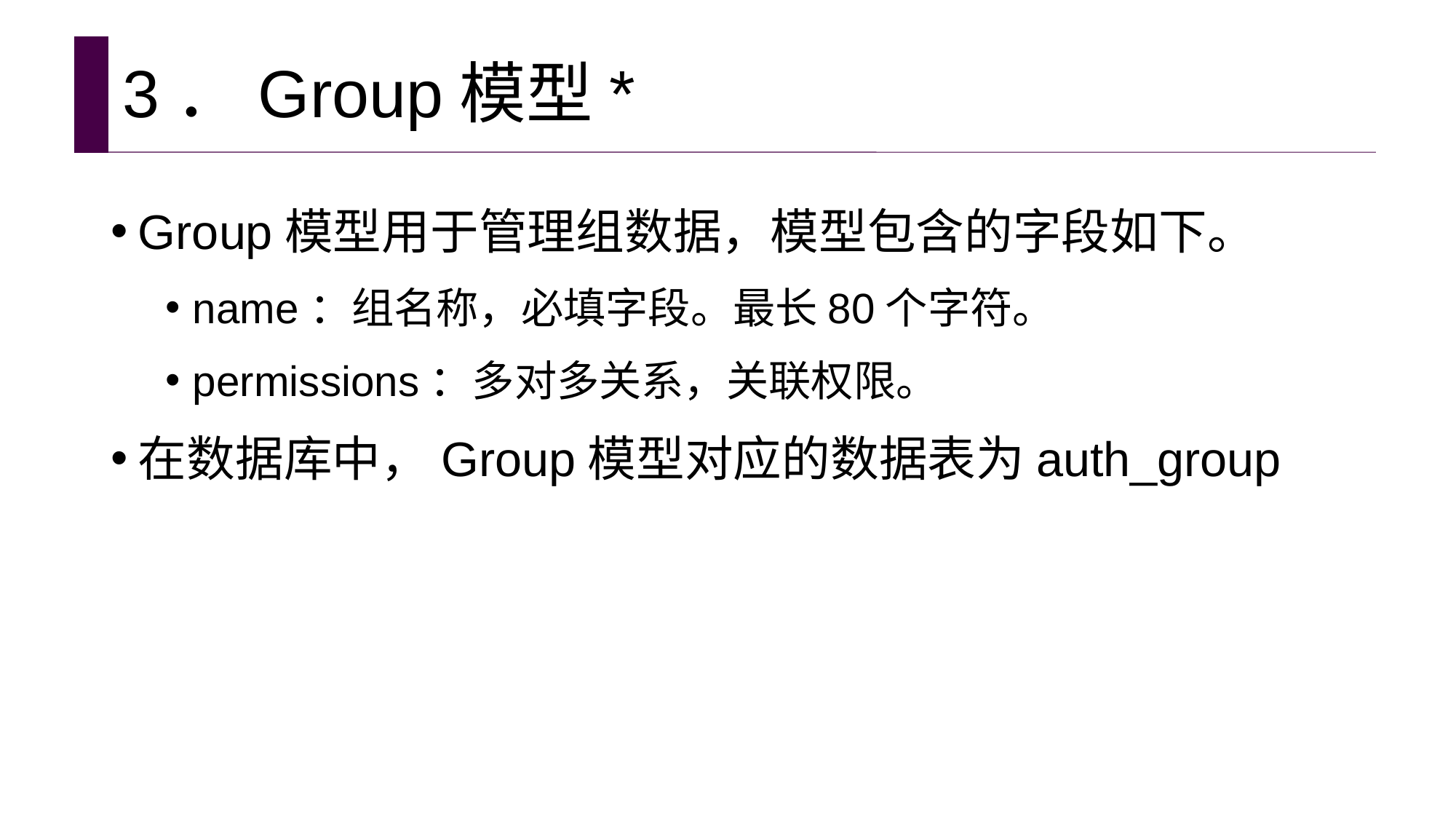

# 3．Group模型*
Group模型用于管理组数据，模型包含的字段如下。
name：组名称，必填字段。最长80个字符。
permissions：多对多关系，关联权限。
在数据库中，Group模型对应的数据表为auth_group